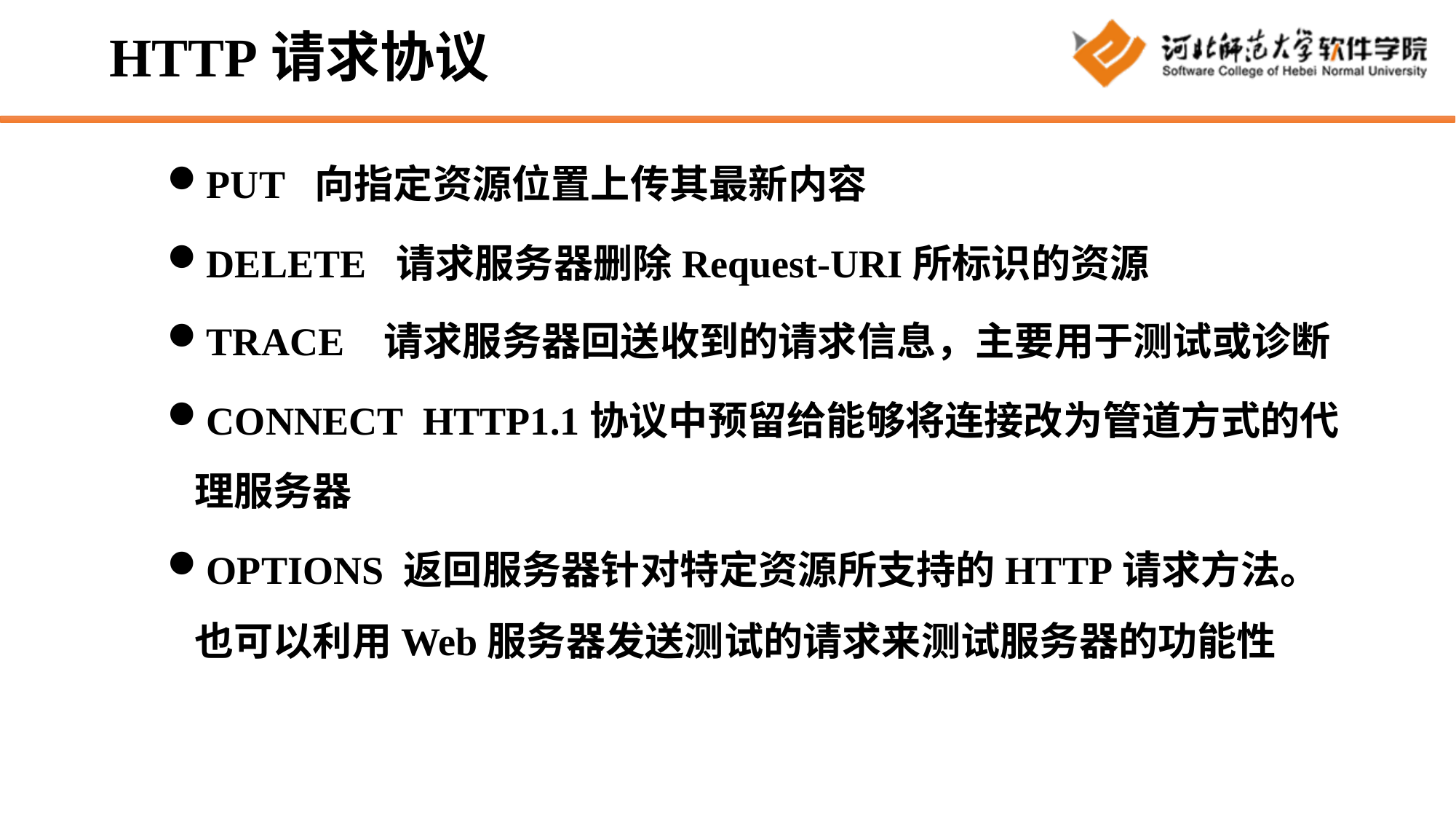

# HTTP请求协议
PUT  向指定资源位置上传其最新内容
DELETE  请求服务器删除Request-URI所标识的资源
TRACE   请求服务器回送收到的请求信息，主要用于测试或诊断
CONNECT  HTTP1.1协议中预留给能够将连接改为管道方式的代理服务器
OPTIONS 返回服务器针对特定资源所支持的HTTP请求方法。也可以利用Web服务器发送测试的请求来测试服务器的功能性